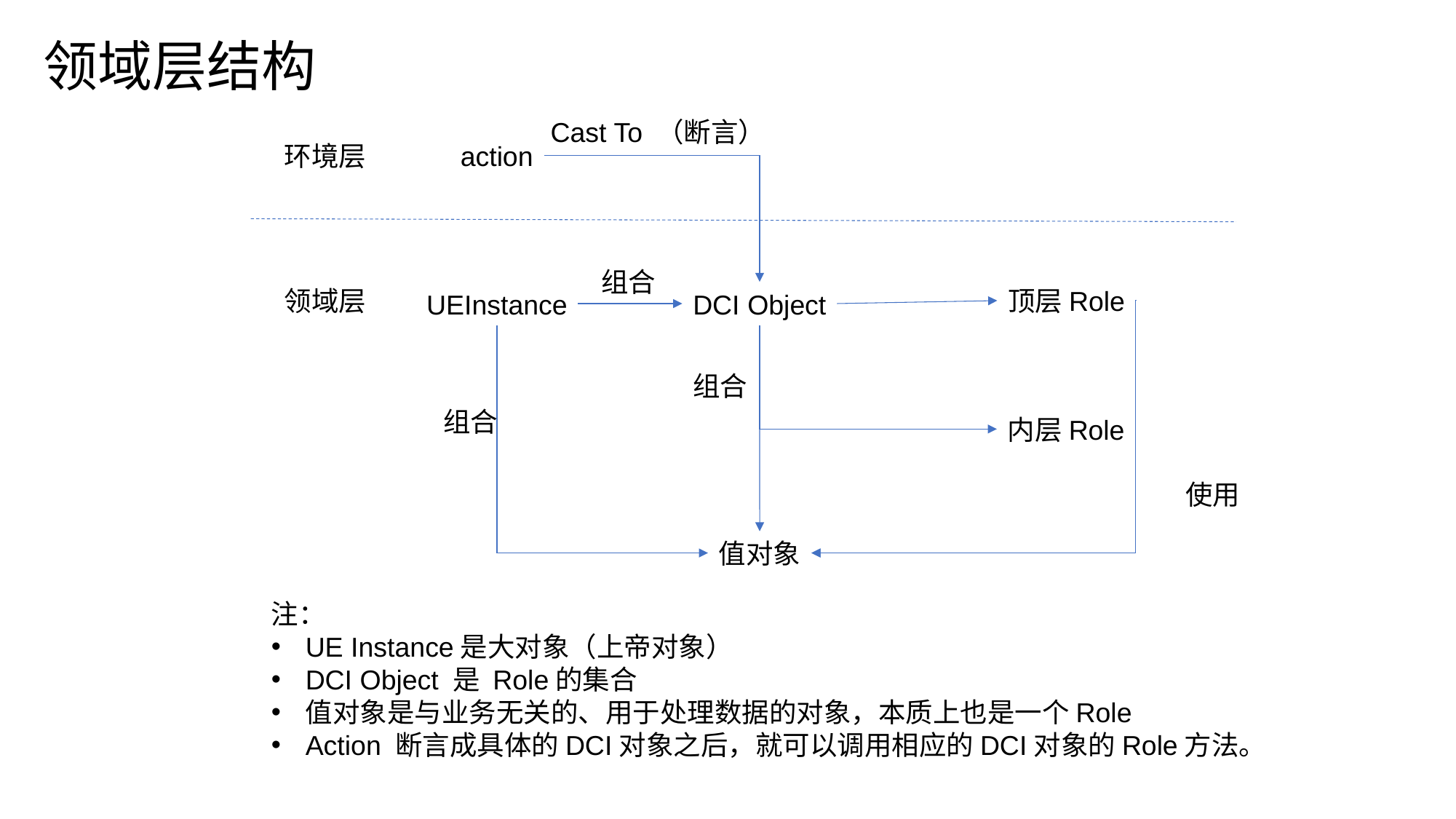

领域层结构
Cast To （断言）
环境层
action
组合
领域层
顶层Role
UEInstance
DCI Object
组合
组合
内层Role
使用
值对象
注：
UE Instance是大对象（上帝对象）
DCI Object 是 Role的集合
值对象是与业务无关的、用于处理数据的对象，本质上也是一个Role
Action 断言成具体的DCI对象之后，就可以调用相应的DCI对象的Role方法。